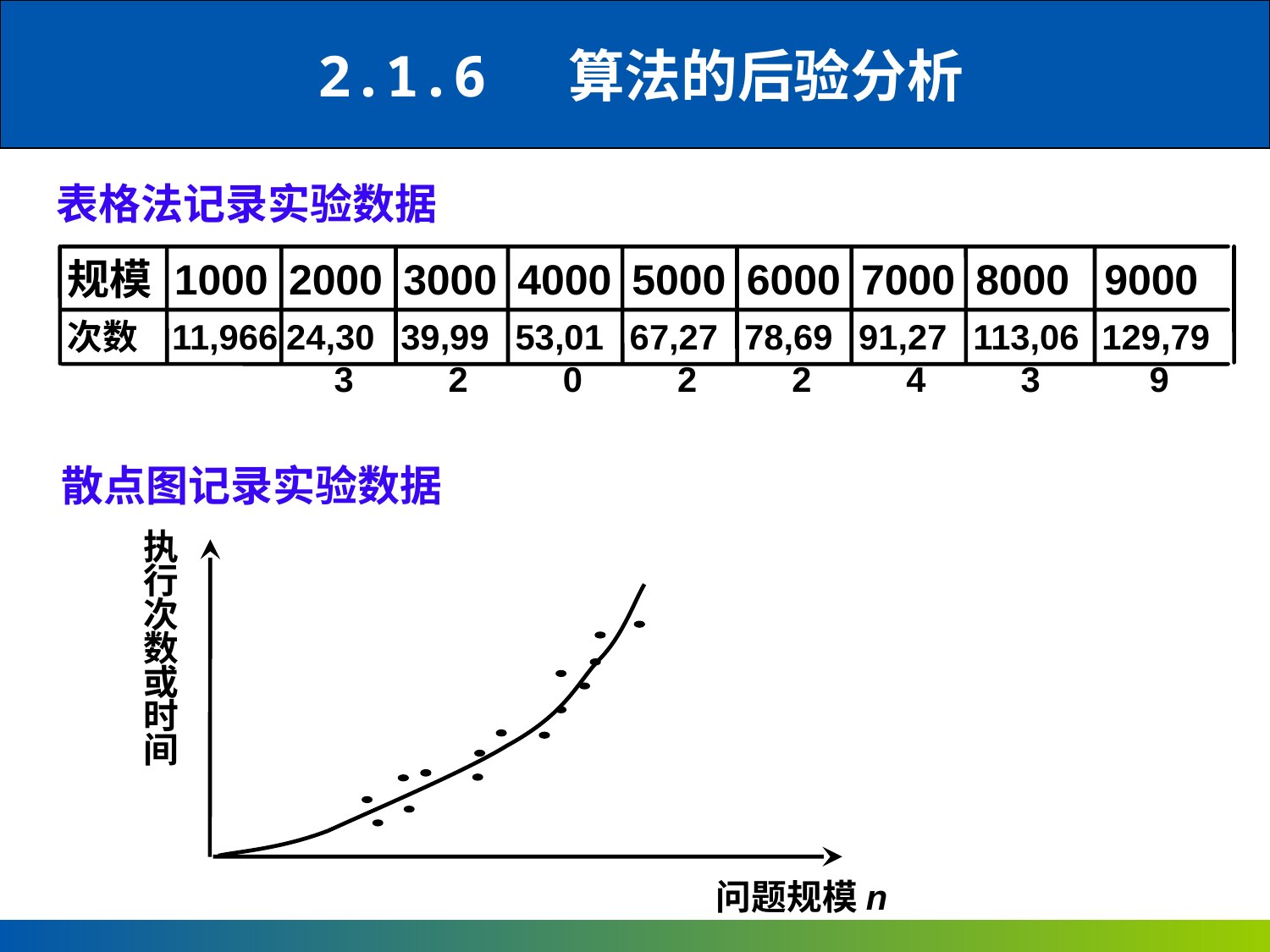

2.1.6  算法的后验分析
表格法记录实验数据

规模

1000
2000
3000

4000
5000
6000
7000
8000
9000

次数
11,966
24,303
39,992
53,010
67,272
78,692
91,274
113,063
129,799
散点图记录实验数据
执
行
次
数
或
时
间

问题规模n